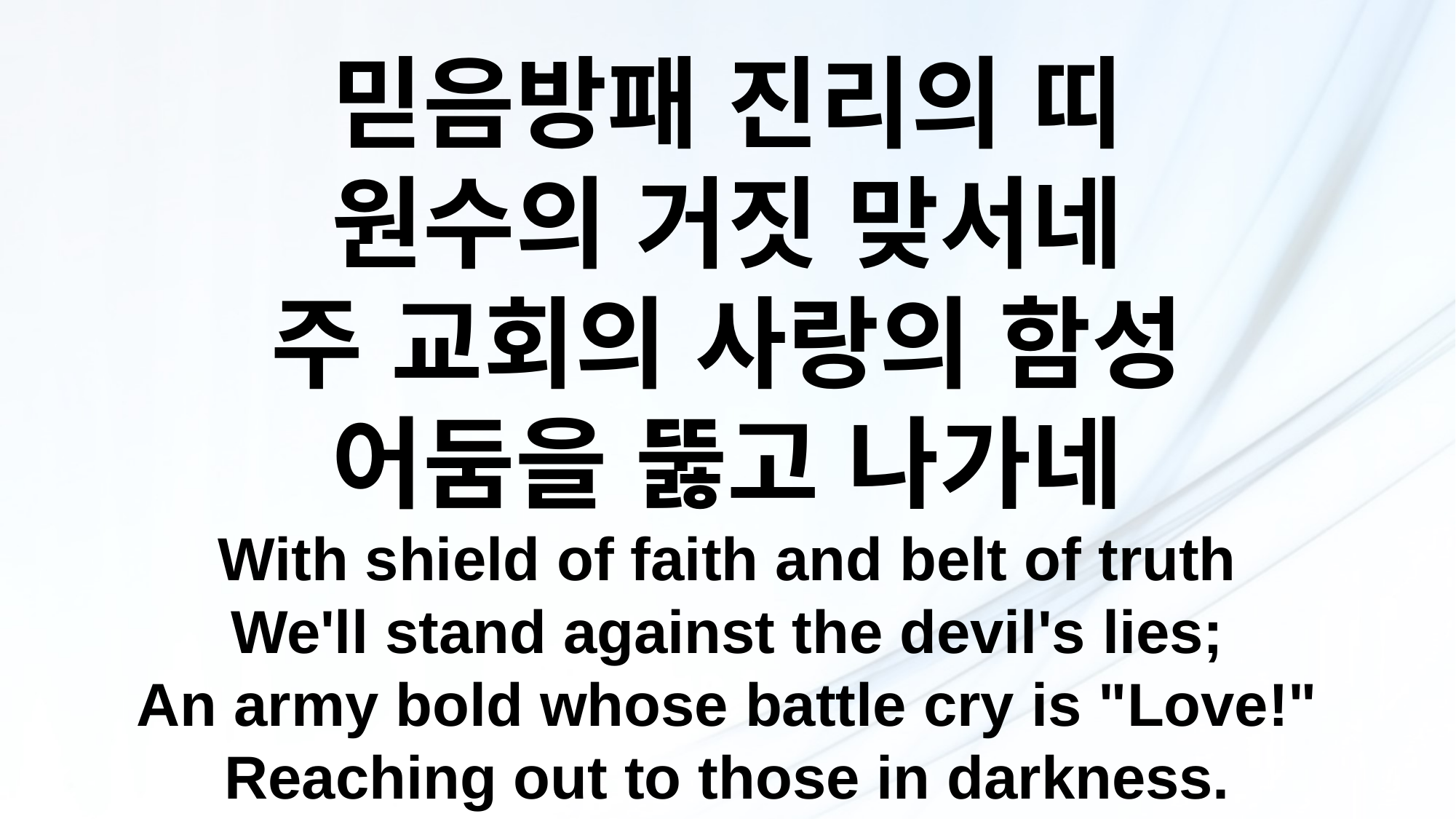

믿음방패 진리의 띠
원수의 거짓 맞서네
주 교회의 사랑의 함성
어둠을 뚫고 나가네
With shield of faith and belt of truth
We'll stand against the devil's lies;
An army bold whose battle cry is "Love!"
Reaching out to those in darkness.